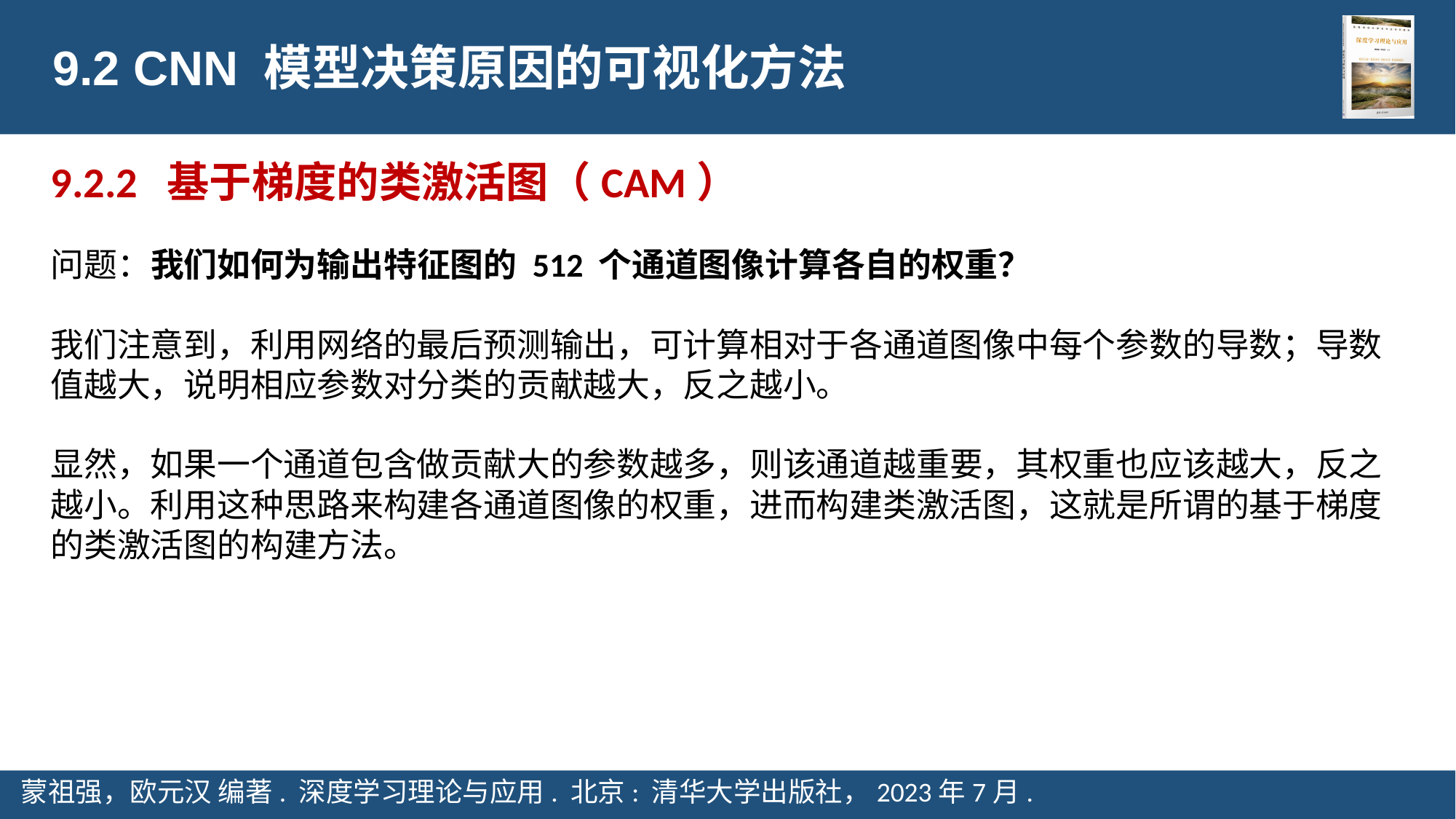

9.2 CNN 模型决策原因的可视化方法
9.2.2  基于梯度的类激活图（CAM）
问题：我们如何为输出特征图的 512 个通道图像计算各自的权重？

我们注意到，利用网络的最后预测输出，可计算相对于各通道图像中每个参数的导数；导数值越大，说明相应参数对分类的贡献越大，反之越小。

显然，如果一个通道包含做贡献大的参数越多，则该通道越重要，其权重也应该越大，反之越小。利用这种思路来构建各通道图像的权重，进而构建类激活图，这就是所谓的基于梯度的类激活图的构建方法。